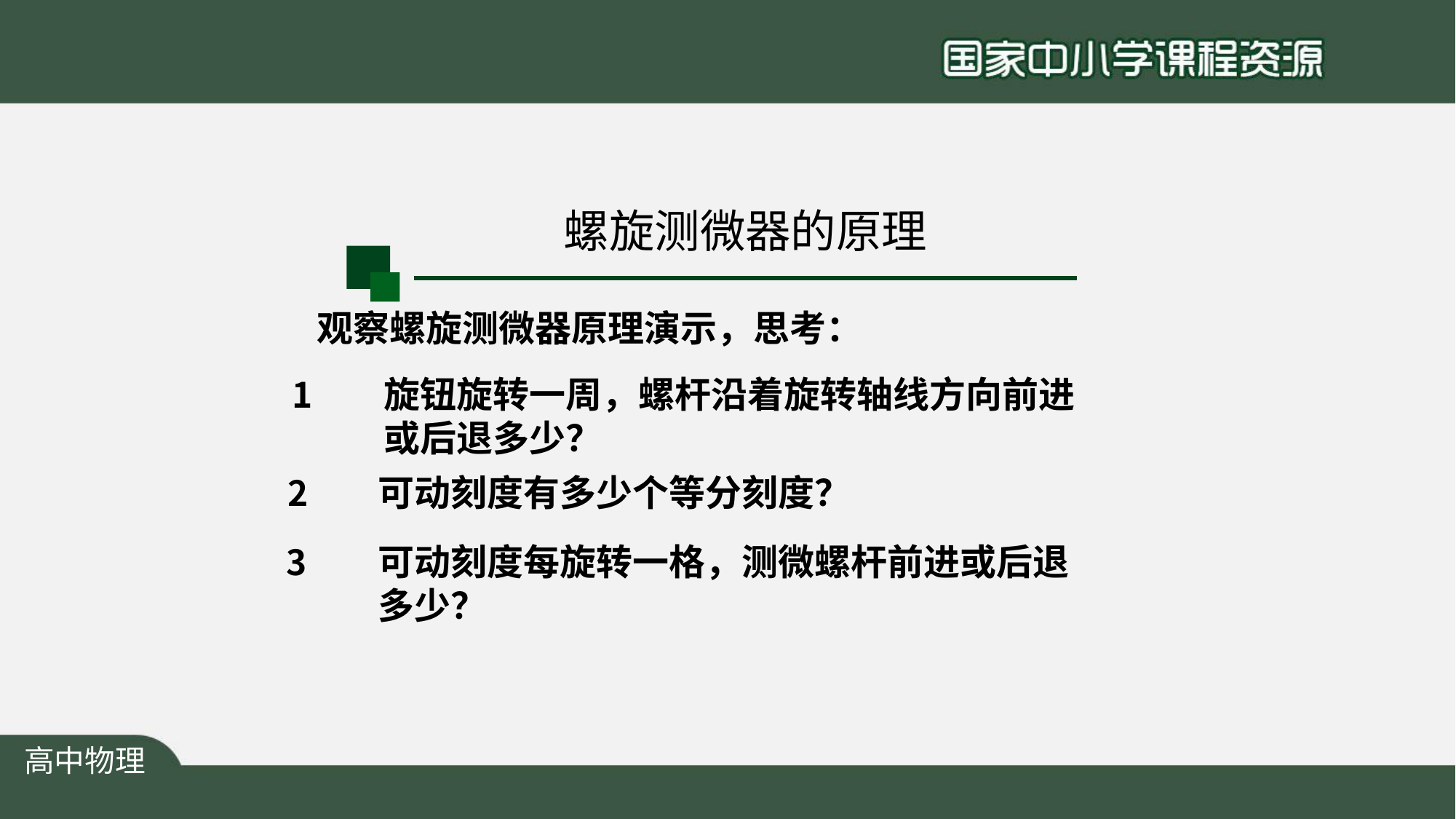

# 螺旋测微器的原理

观察螺旋测微器原理演示，思考：
旋钮旋转一周，螺杆沿着旋转轴线方向前进 或后退多少？
可动刻度有多少个等分刻度？
可动刻度每旋转一格，测微螺杆前进或后退 多少？
高中物理